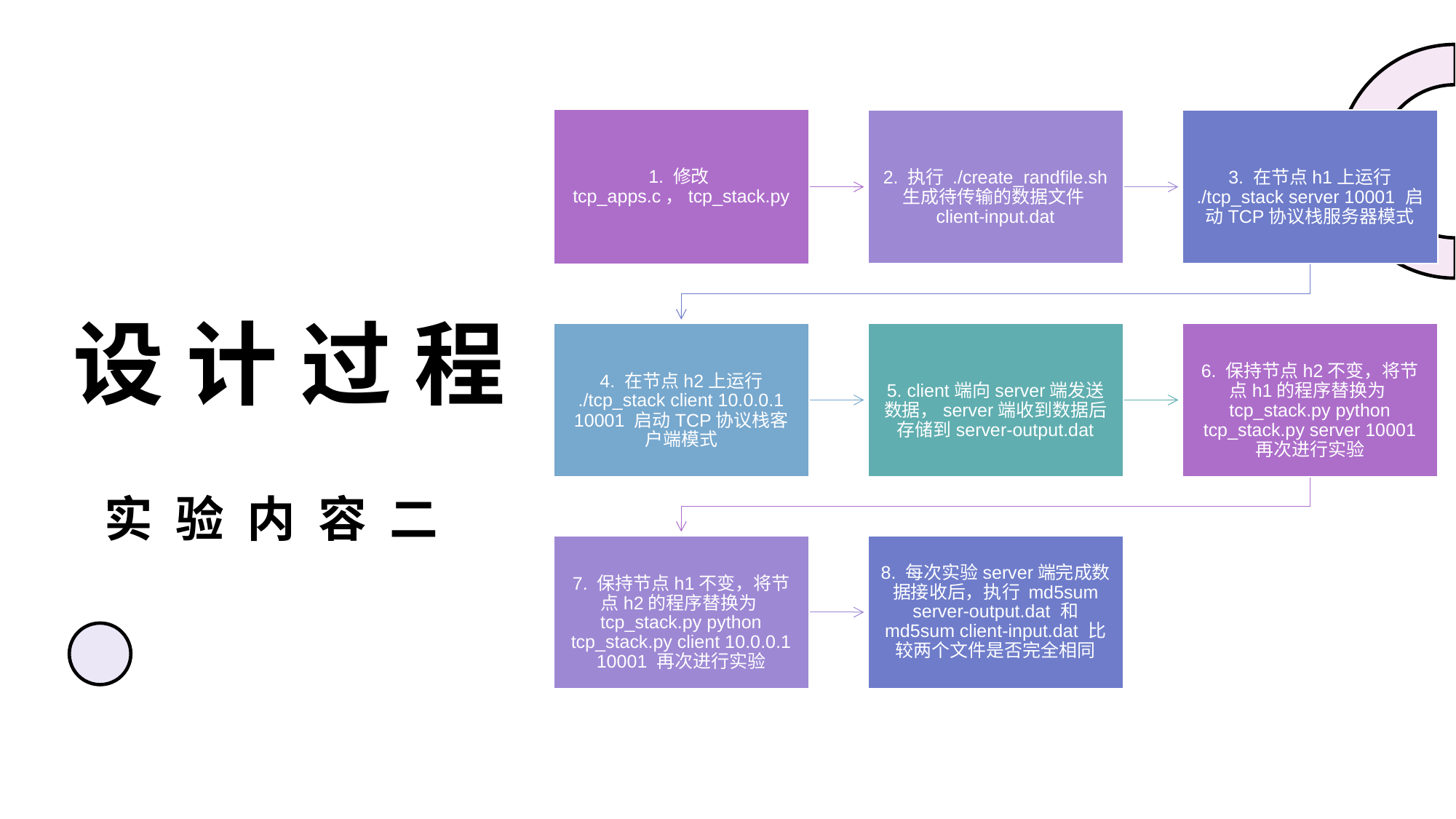

1. 修改tcp_apps.c，tcp_stack.py

2. 执⾏ ./create_randfile.sh ⽣成待传输的数据⽂件client-input.dat

3. 在节点h1上运⾏ ./tcp_stack server 10001 启动TCP协议栈服务器模式

4. 在节点h2上运⾏ ./tcp_stack client 10.0.0.1 10001 启动TCP协议栈客户端模式

5. client端向server端发送数据，server端收到数据后存储到server-output.dat

6. 保持节点h2不变，将节点h1的程序替换为tcp_stack.py python tcp_stack.py server 10001 再次进⾏实验

7. 保持节点h1不变，将节点h2的程序替换为tcp_stack.py python tcp_stack.py client 10.0.0.1 10001 再次进⾏实验
8. 每次实验server端完成数据接收后，执⾏ md5sum server-output.dat 和 md5sum client-input.dat ⽐较两个⽂件是否完全相同

# 设计过程
实验内容二